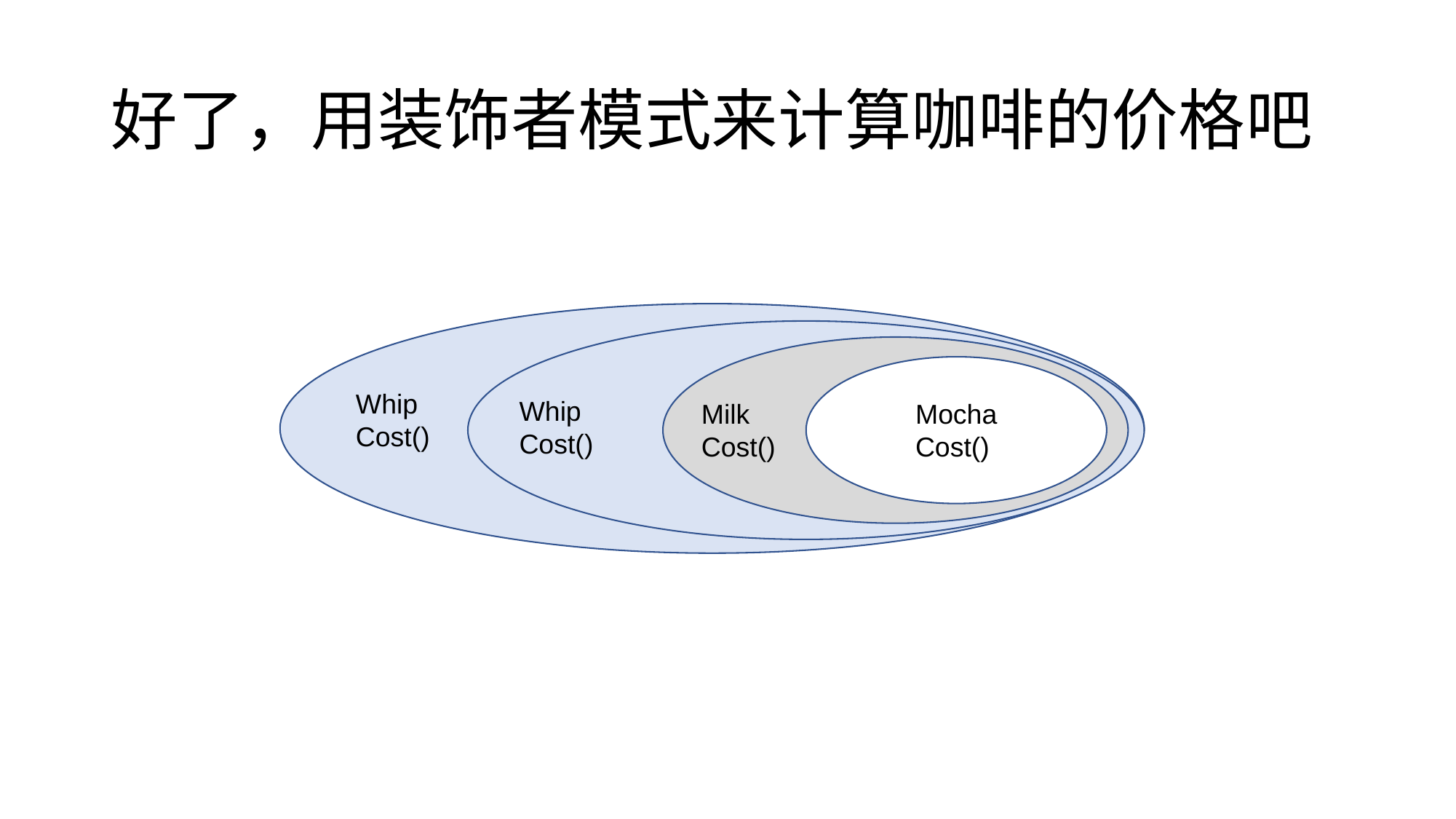

# 好了，用装饰者模式来计算咖啡的价格吧

Whip
Cost()

Whip
Cost()

Milk
Cost()

Mocha
Cost()